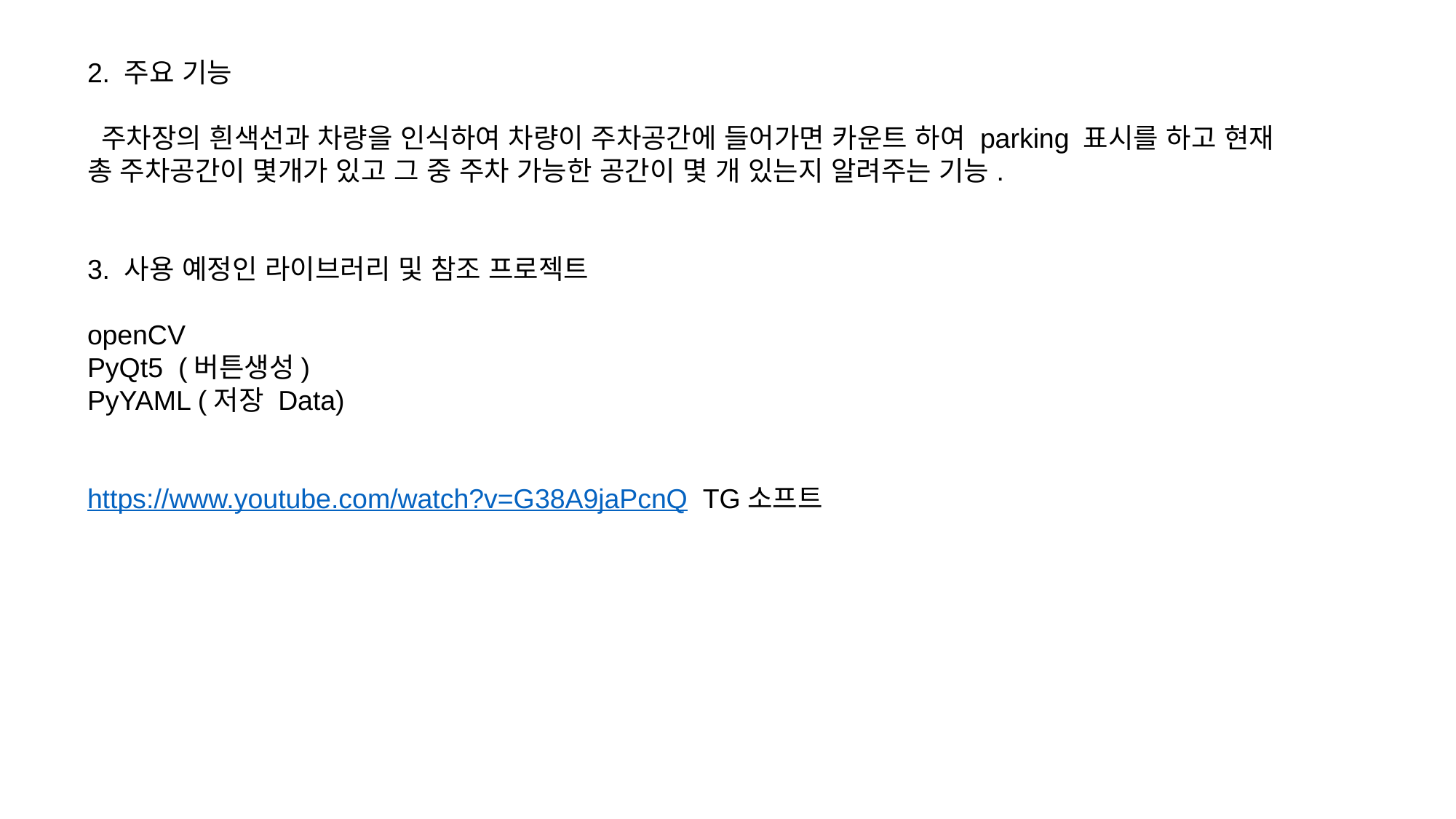

2. 주요 기능

 주차장의 흰색선과 차량을 인식하여 차량이 주차공간에 들어가면 카운트 하여 parking 표시를 하고 현재 총 주차공간이 몇개가 있고 그 중 주차 가능한 공간이 몇 개 있는지 알려주는 기능.

3. 사용 예정인 라이브러리 및 참조 프로젝트

openCV
PyQt5  (버튼생성)
PyYAML (저장 Data)

https://www.youtube.com/watch?v=G38A9jaPcnQ  TG소프트